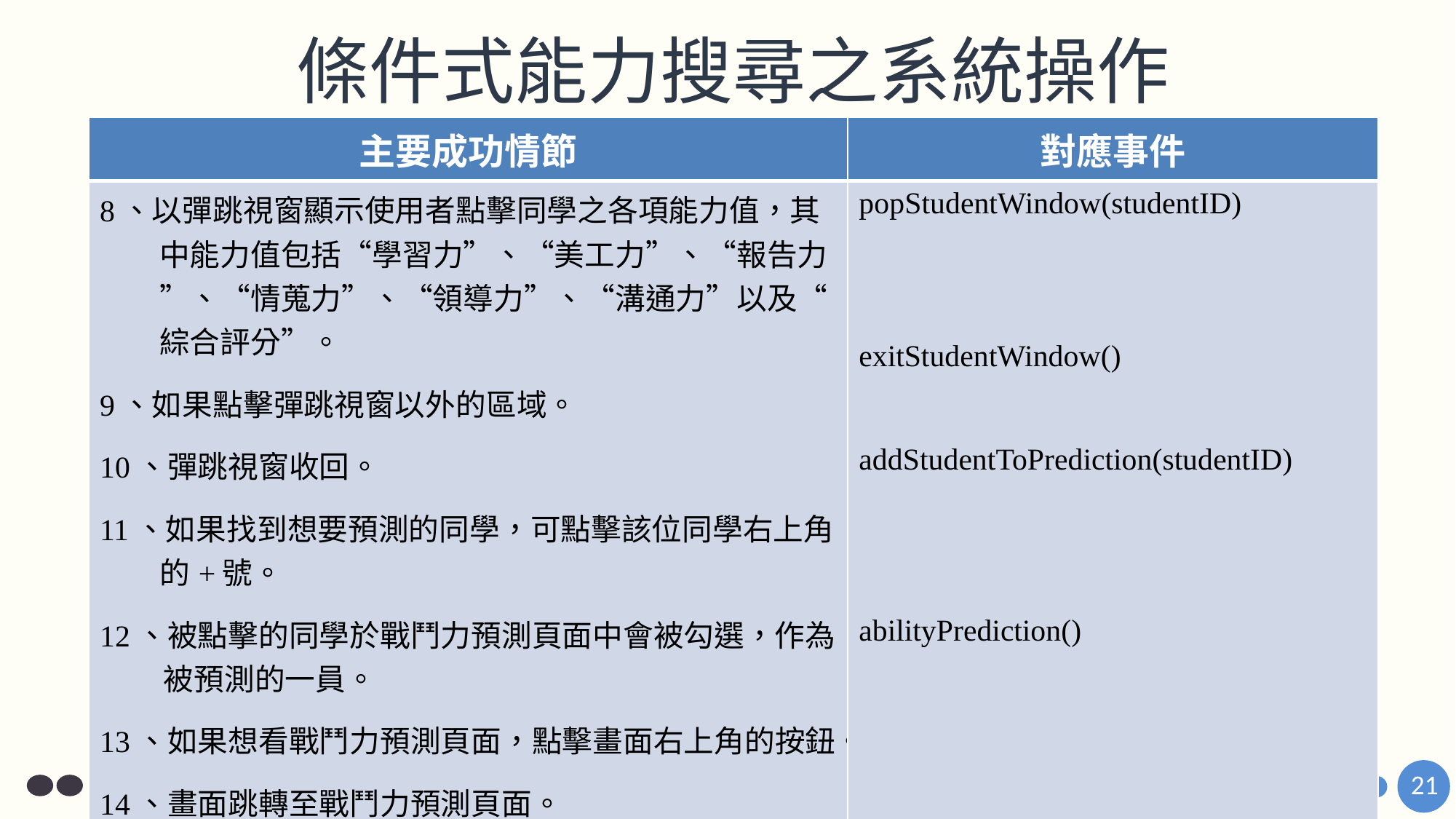

# 條件式能力搜尋之系統操作
| 主要成功情節 | 對應事件 |
| --- | --- |
| 8、以彈跳視窗顯示使用者點擊同學之各項能力值，其中能力值包括“學習力”、“美工力”、“報告力”、“情蒐力”、“領導力”、“溝通力”以及“綜合評分”。 9、如果點擊彈跳視窗以外的區域。 10、彈跳視窗收回。 11、如果找到想要預測的同學，可點擊該位同學右上角的+號。 12、被點擊的同學於戰鬥力預測頁面中會被勾選，作為被預測的一員。 13、如果想看戰鬥力預測頁面，點擊畫面右上角的按鈕。 14、畫面跳轉至戰鬥力預測頁面。 | popStudentWindow(studentID) exitStudentWindow() addStudentToPrediction(studentID) abilityPrediction() |
21